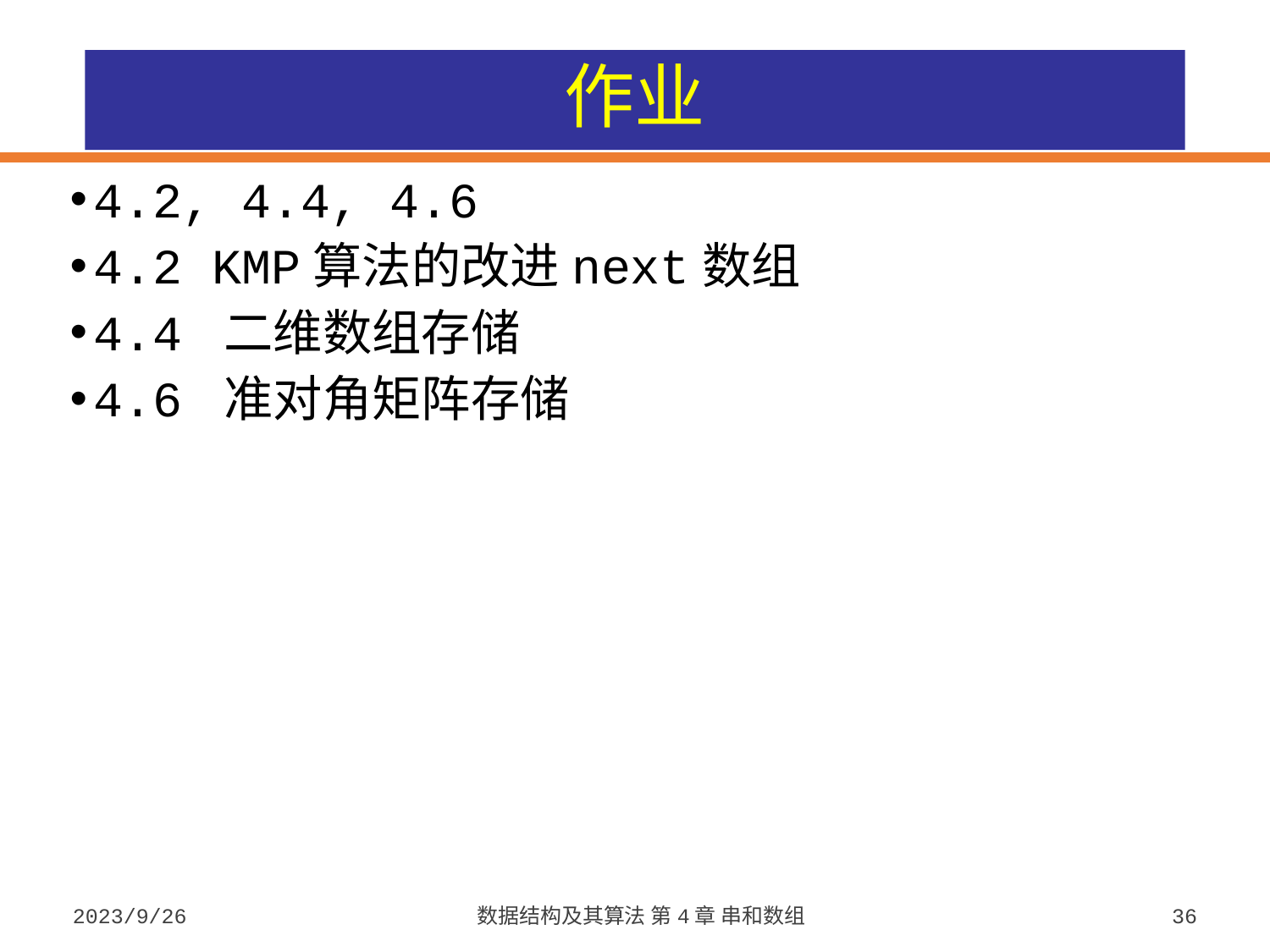

# 作业
4.2, 4.4, 4.6
4.2 KMP算法的改进next数组
4.4 二维数组存储
4.6 准对角矩阵存储
2023/9/26
数据结构及其算法 第4章 串和数组
36